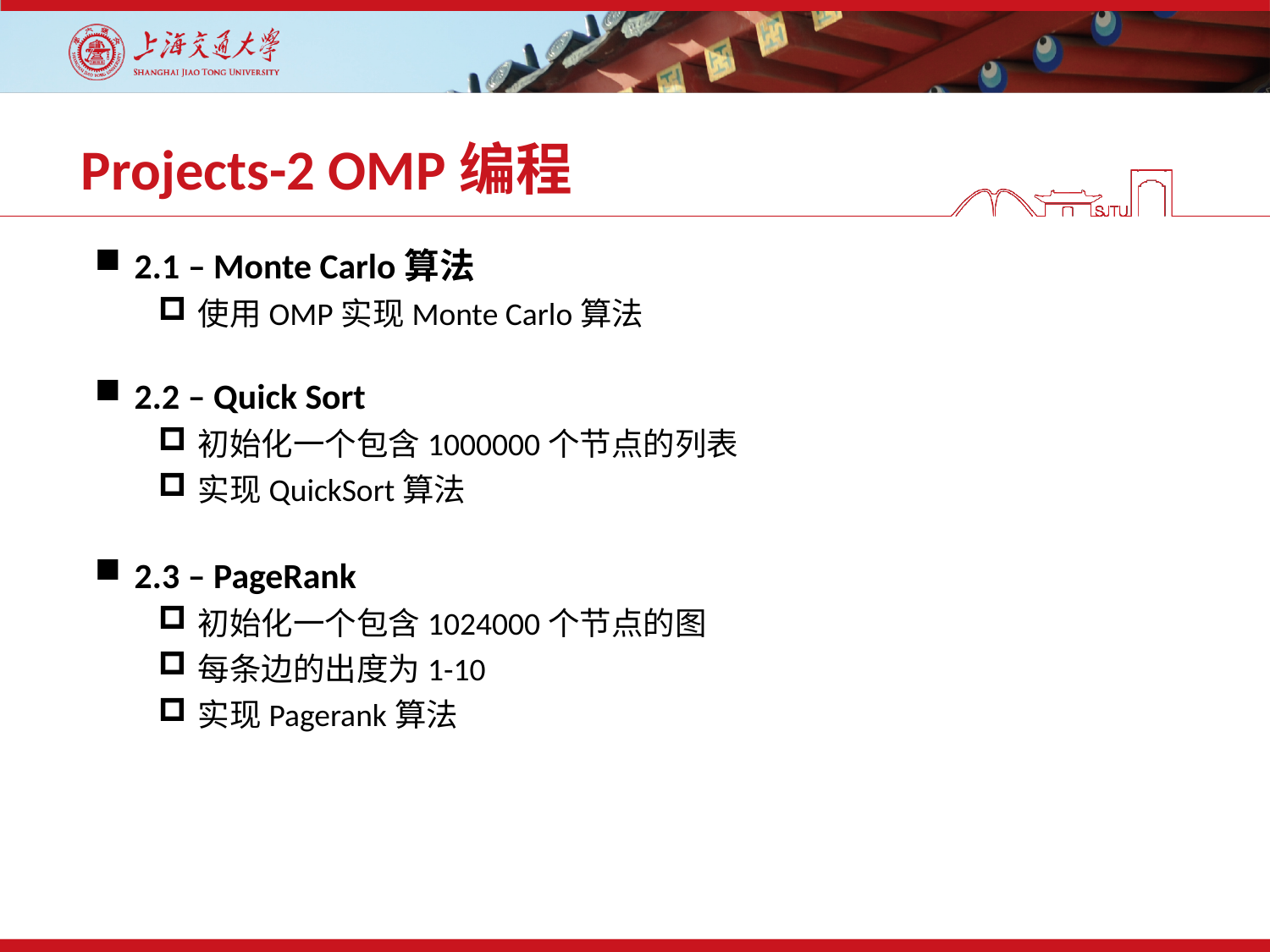

# Projects-2 OMP编程
2.1 – Monte Carlo算法
使用OMP实现Monte Carlo算法

2.2 – Quick Sort
初始化一个包含1000000个节点的列表
实现QuickSort算法

2.3 – PageRank
初始化一个包含1024000个节点的图
每条边的出度为1-10
实现Pagerank算法